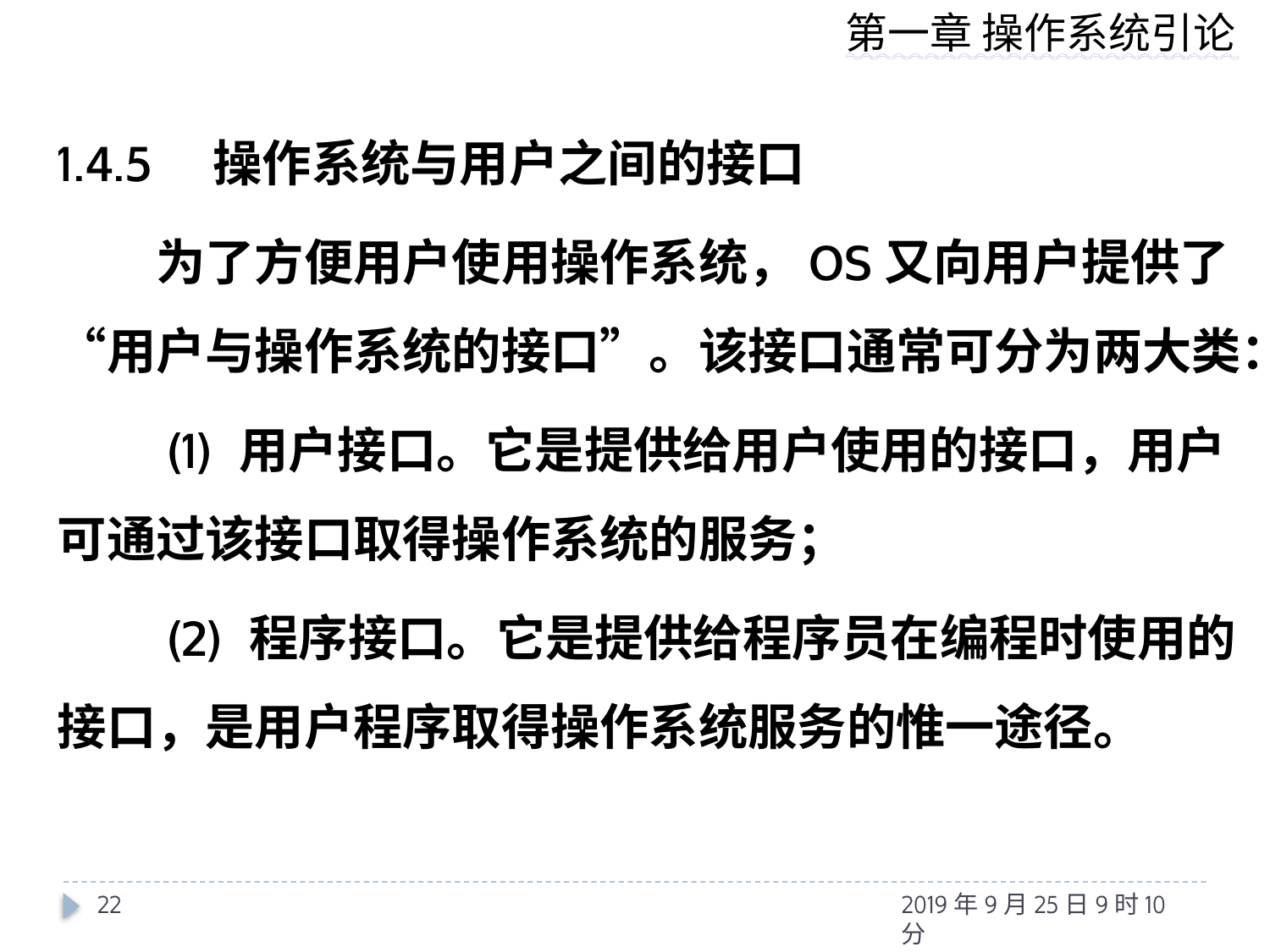

1.4.5　操作系统与用户之间的接口
　　为了方便用户使用操作系统，OS又向用户提供了“用户与操作系统的接口”。该接口通常可分为两大类：
　　(1) 用户接口。它是提供给用户使用的接口，用户可通过该接口取得操作系统的服务；
　　(2) 程序接口。它是提供给程序员在编程时使用的接口，是用户程序取得操作系统服务的惟一途径。
22
2019年9月25日9时10分